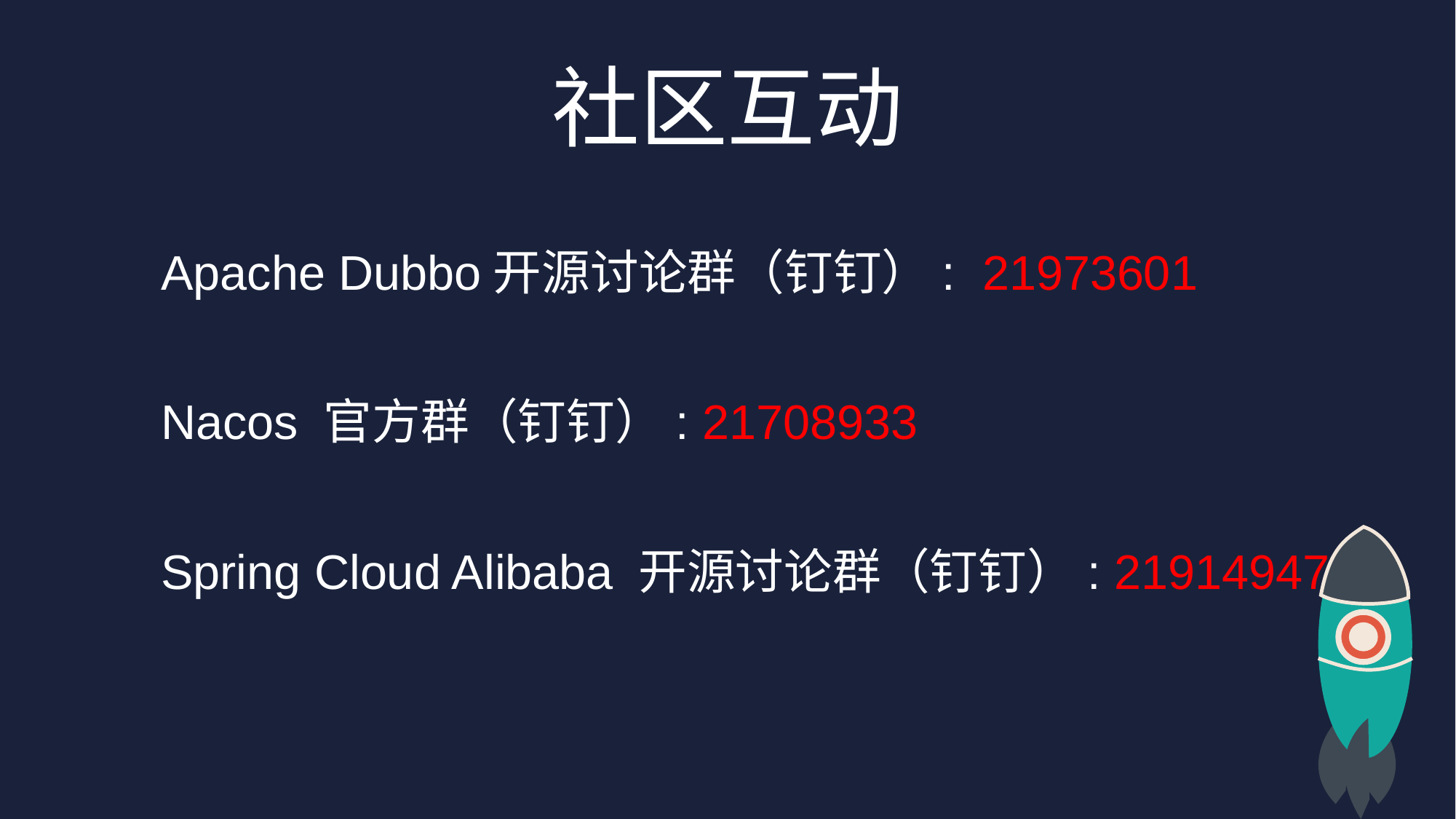

社区互动
Apache Dubbo开源讨论群（钉钉）:  21973601
Nacos 官方群（钉钉）: 21708933
Spring Cloud Alibaba 开源讨论群（钉钉）: 21914947